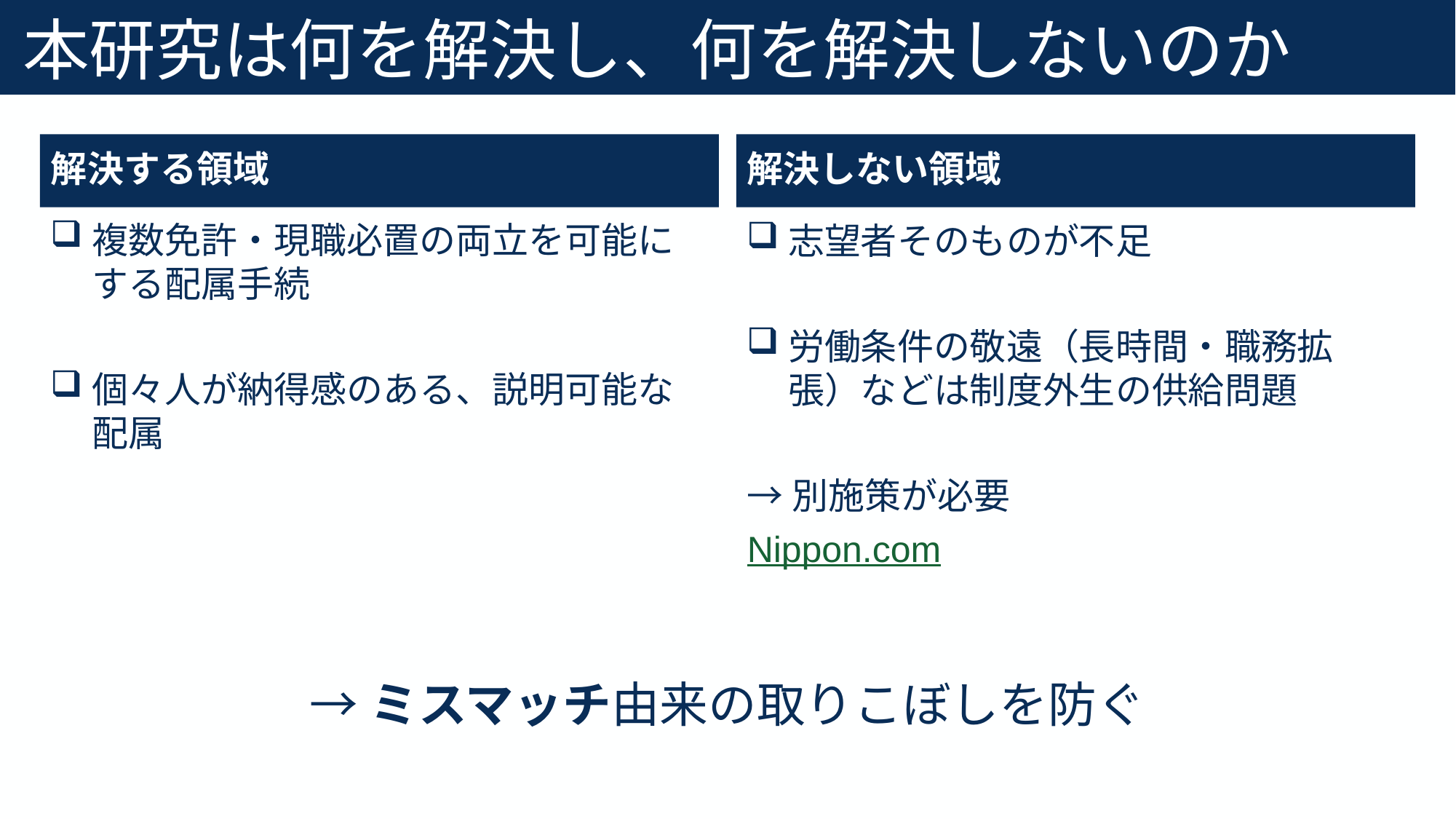

# 本研究は何を解決し、何を解決しないのか
45
解決する領域
解決しない領域
複数免許・現職必置の両立を可能にする配属手続

個々人が納得感のある、説明可能な配属

志望者そのものが不足

労働条件の敬遠（長時間・職務拡張）などは制度外生の供給問題

→別施策が必要
Nippon.com
→ミスマッチ由来の取りこぼしを防ぐ